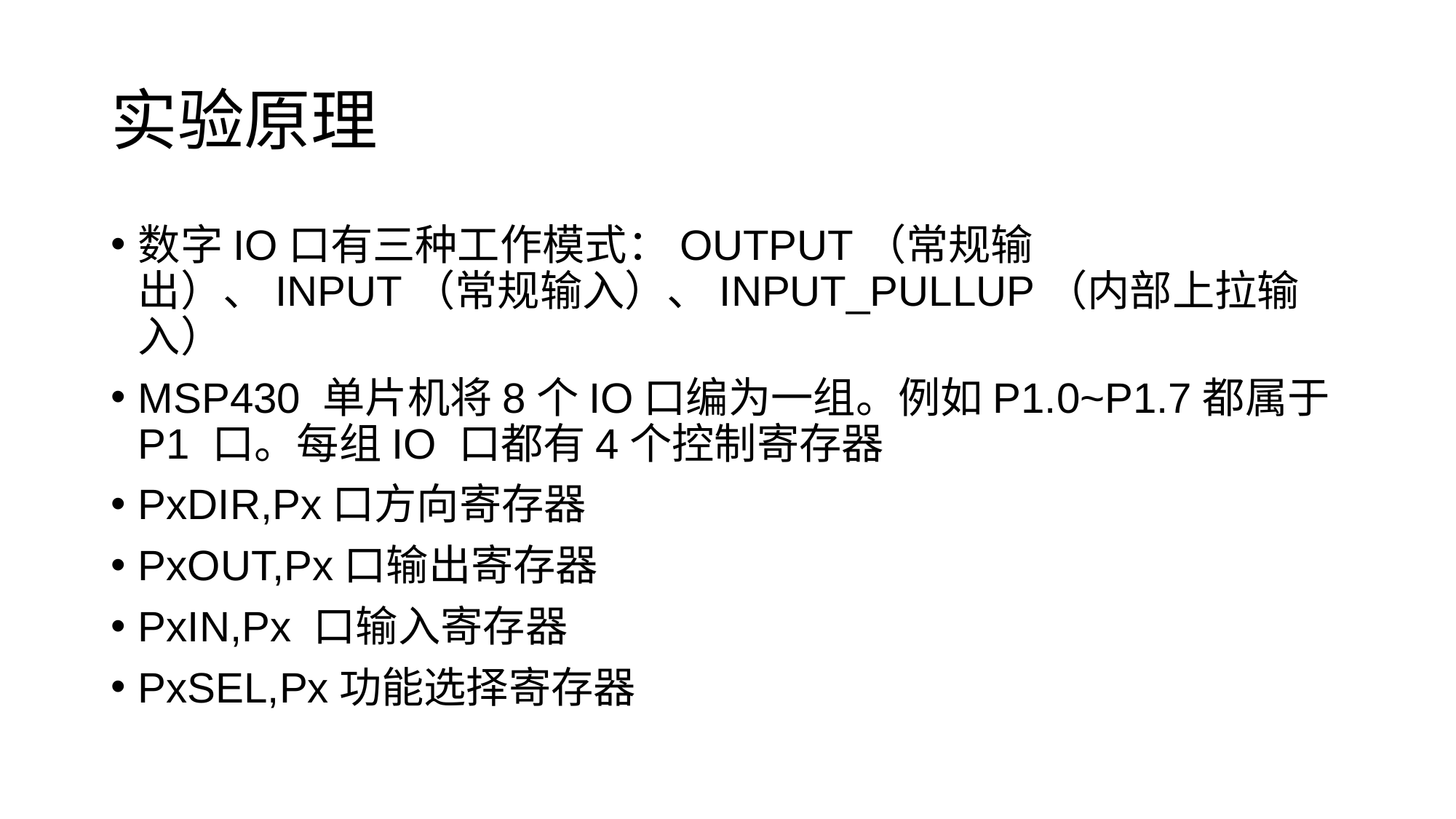

# 实验原理
数字IO口有三种工作模式：OUTPUT（常规输出）、INPUT（常规输入）、INPUT_PULLUP（内部上拉输入）
MSP430 单片机将8个IO口编为一组。例如P1.0~P1.7都属于P1 口。每组IO 口都有4个控制寄存器
PxDIR,Px口方向寄存器
PxOUT,Px口输出寄存器
PxIN,Px 口输入寄存器
PxSEL,Px功能选择寄存器